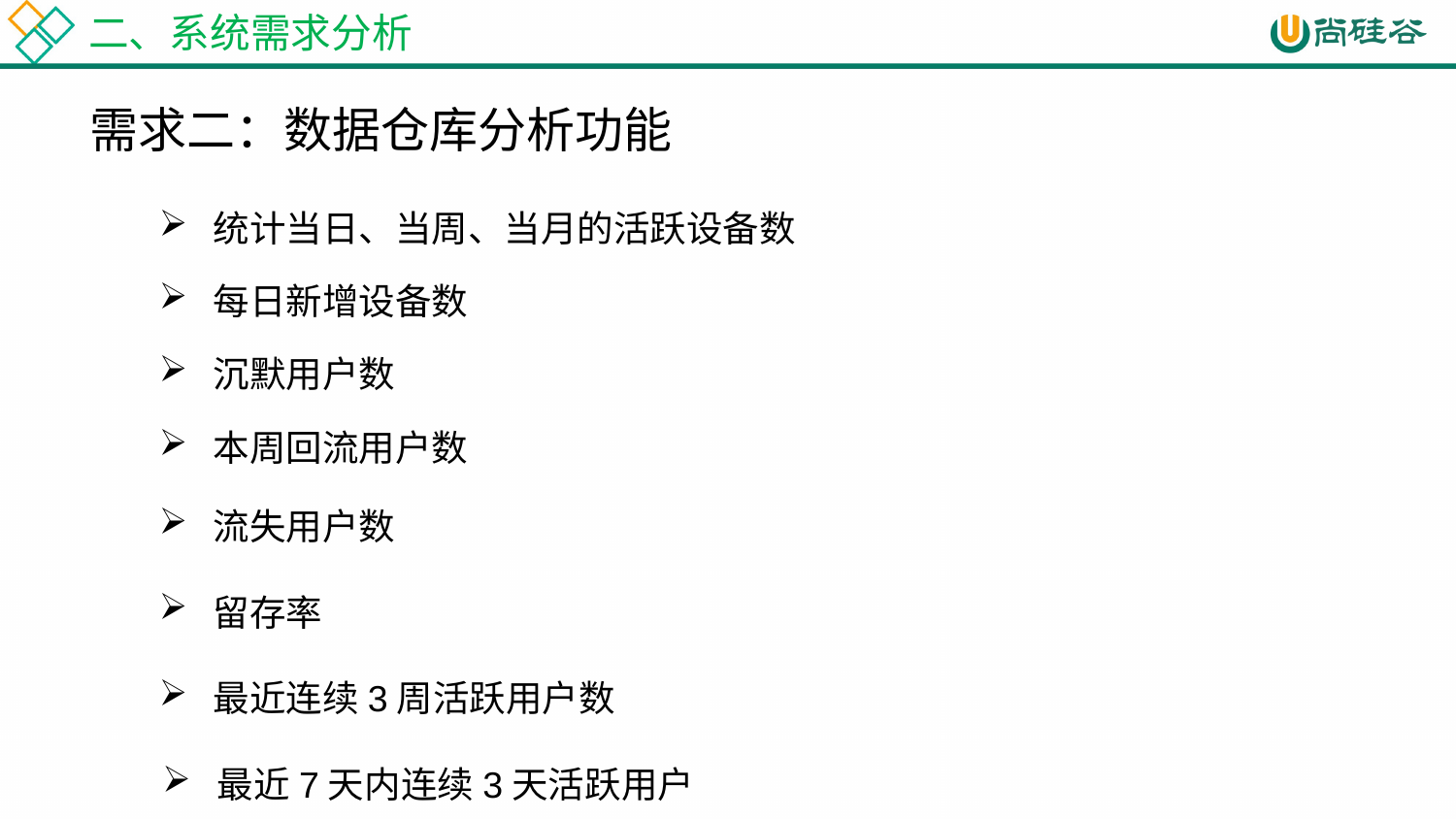

二、系统需求分析
需求二：数据仓库分析功能
统计当日、当周、当月的活跃设备数
每日新增设备数
沉默用户数
本周回流用户数
流失用户数
留存率
最近连续3周活跃用户数
最近7天内连续3天活跃用户数